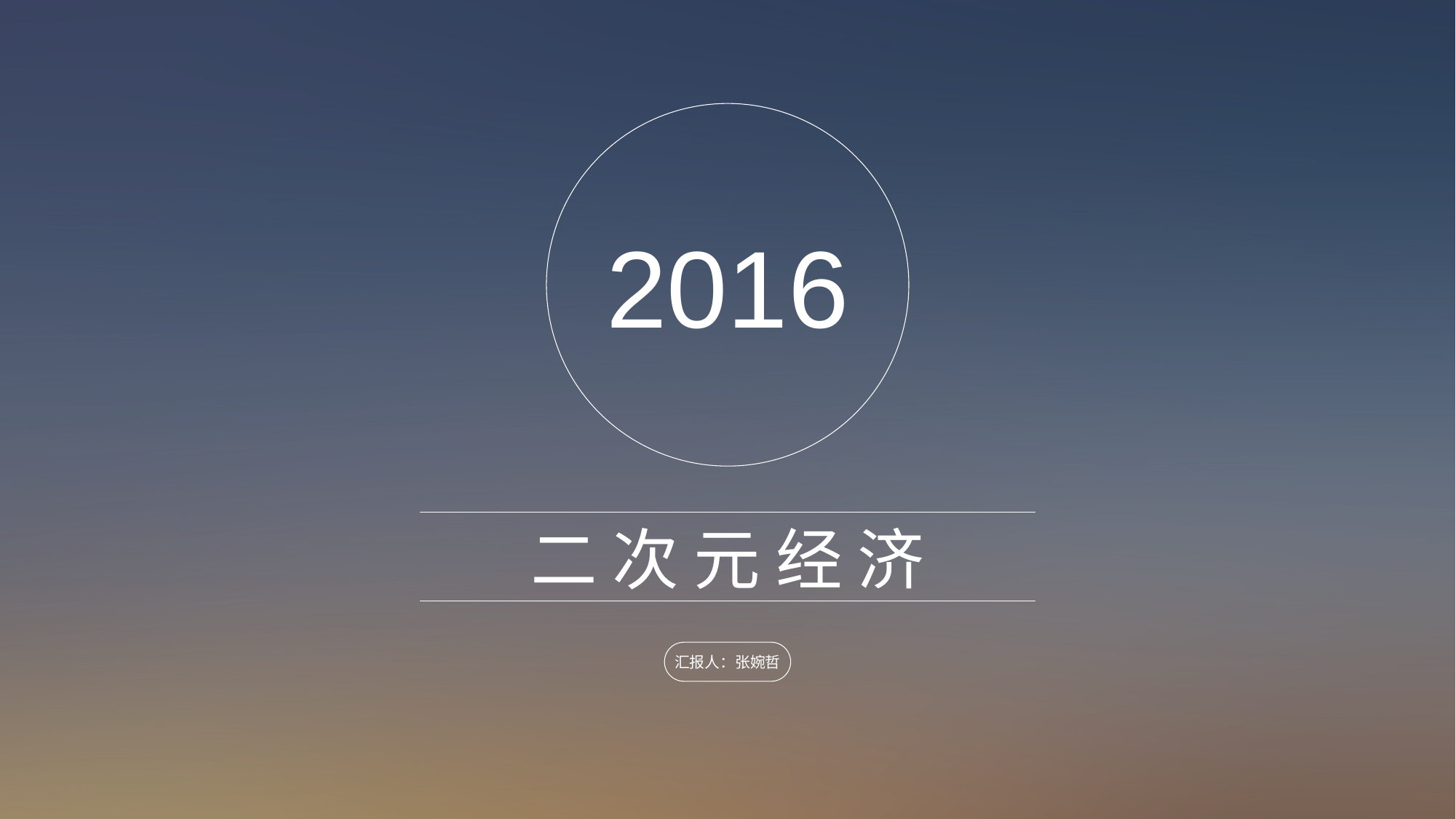

2016
二 次 元 经 济

汇报人：张婉哲